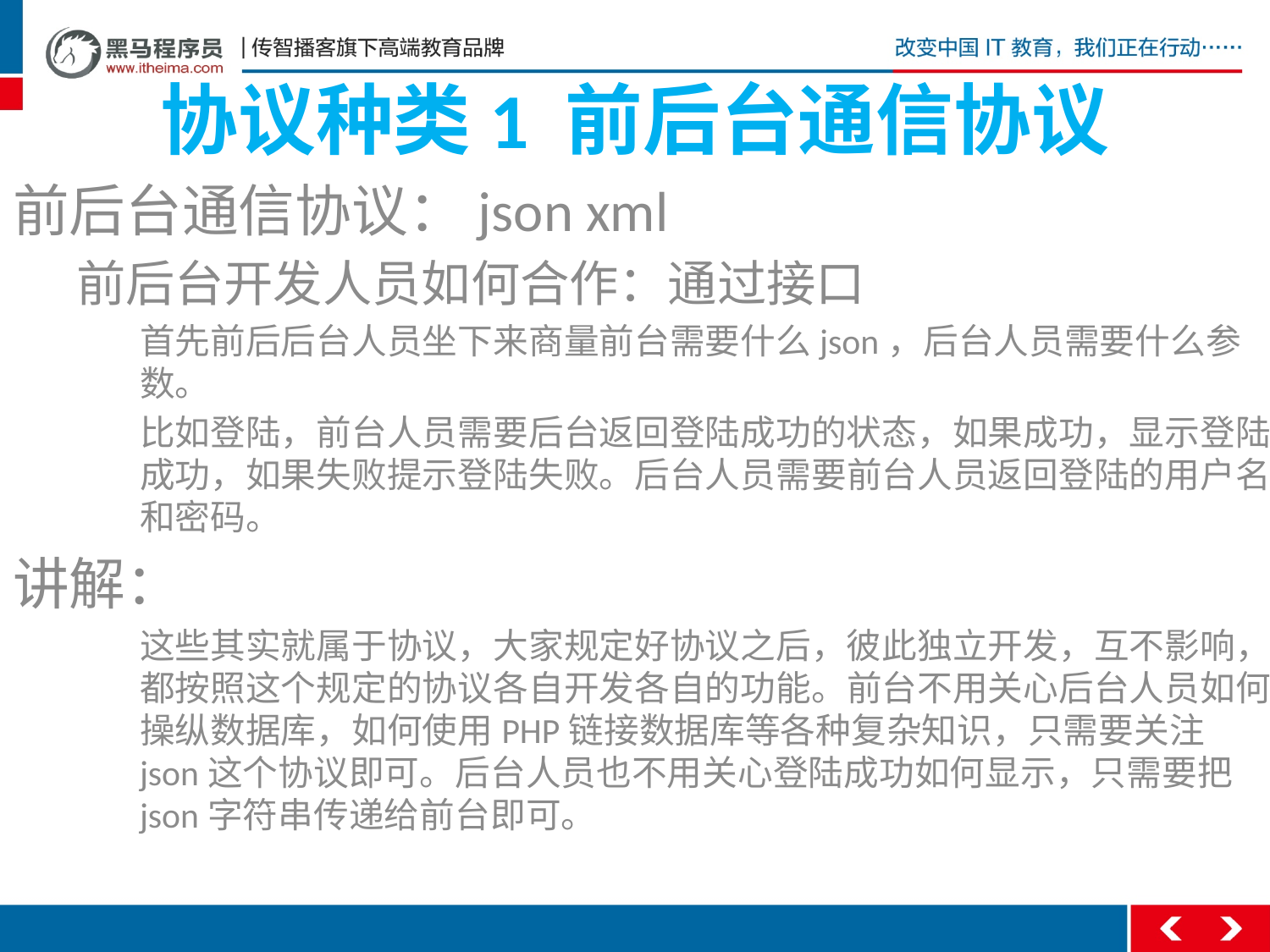

# 协议种类1 前后台通信协议
前后台通信协议：json xml
前后台开发人员如何合作：通过接口
首先前后后台人员坐下来商量前台需要什么json，后台人员需要什么参数。
比如登陆，前台人员需要后台返回登陆成功的状态，如果成功，显示登陆成功，如果失败提示登陆失败。后台人员需要前台人员返回登陆的用户名和密码。
讲解：
这些其实就属于协议，大家规定好协议之后，彼此独立开发，互不影响，都按照这个规定的协议各自开发各自的功能。前台不用关心后台人员如何操纵数据库，如何使用PHP链接数据库等各种复杂知识，只需要关注json这个协议即可。后台人员也不用关心登陆成功如何显示，只需要把json字符串传递给前台即可。